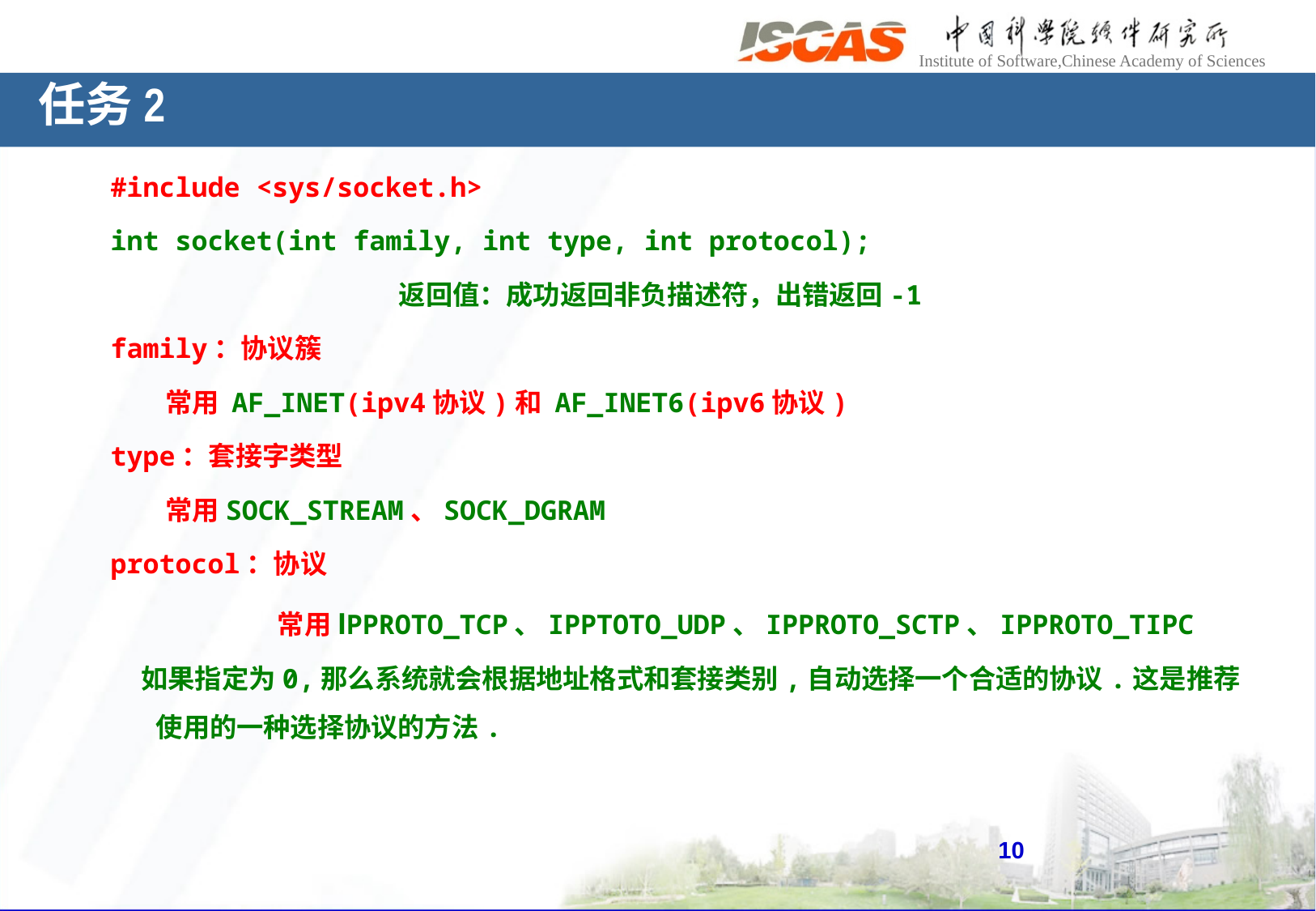

任务2
#include <sys/socket.h>
int socket(int family, int type, int protocol);
			返回值：成功返回非负描述符，出错返回-1
family：协议簇
        常用 AF_INET(ipv4协议)和 AF_INET6(ipv6协议)
type：套接字类型
        常用SOCK_STREAM、SOCK_DGRAM
protocol：协议
		常用IPPROTO_TCP、IPPTOTO_UDP、IPPROTO_SCTP、IPPROTO_TIPC
    如果指定为0,那么系统就会根据地址格式和套接类别,自动选择一个合适的协议.这是推荐使用的一种选择协议的方法.
10